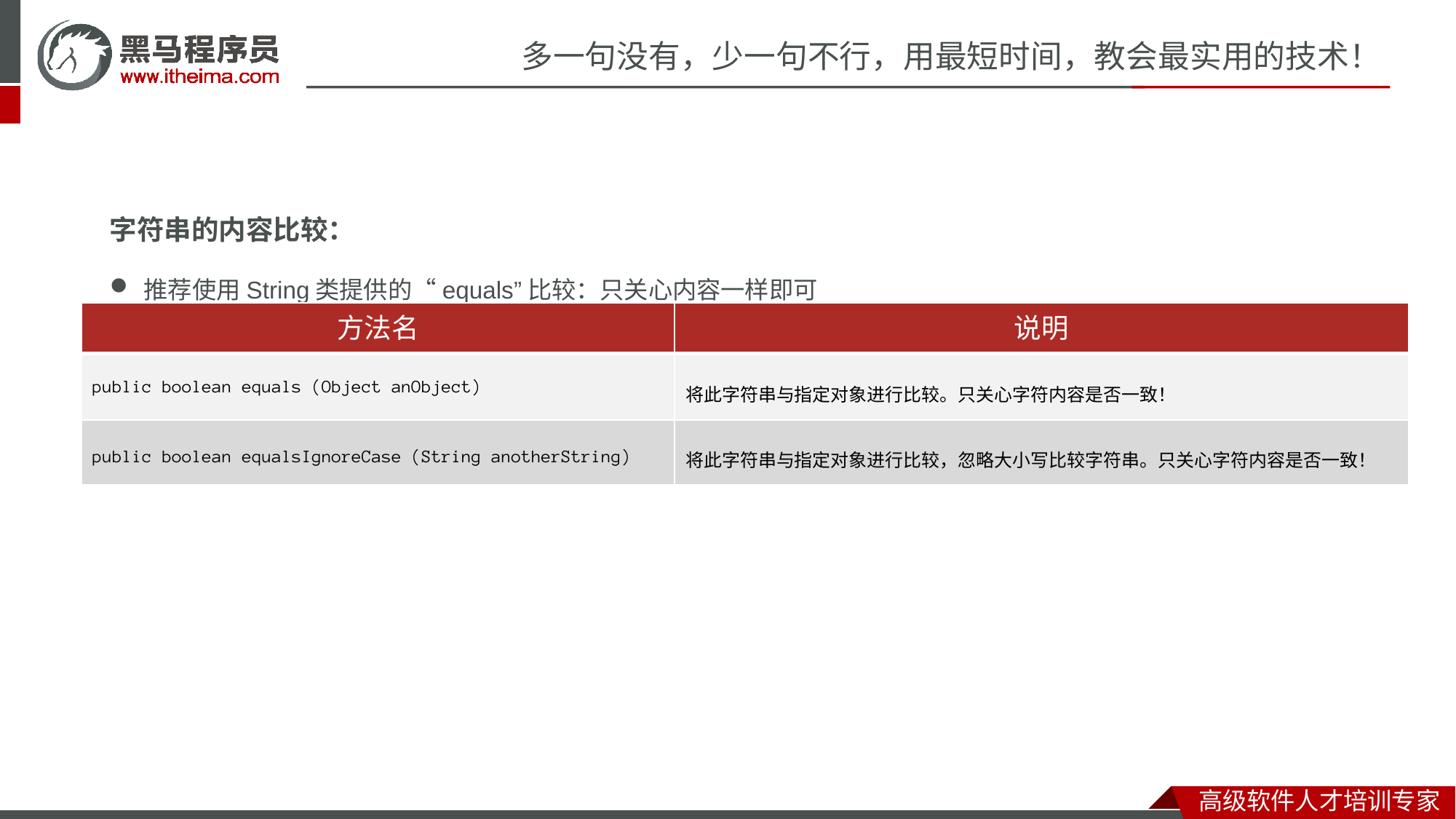

字符串的内容比较：
推荐使用String类提供的“equals”比较：只关心内容一样即可
| 方法名 | 说明 |
| --- | --- |
| public boolean equals (Object anObject) | 将此字符串与指定对象进行比较。只关心字符内容是否一致！ |
| public boolean equalsIgnoreCase (String anotherString) | 将此字符串与指定对象进行比较，忽略大小写比较字符串。只关心字符内容是否一致！ |